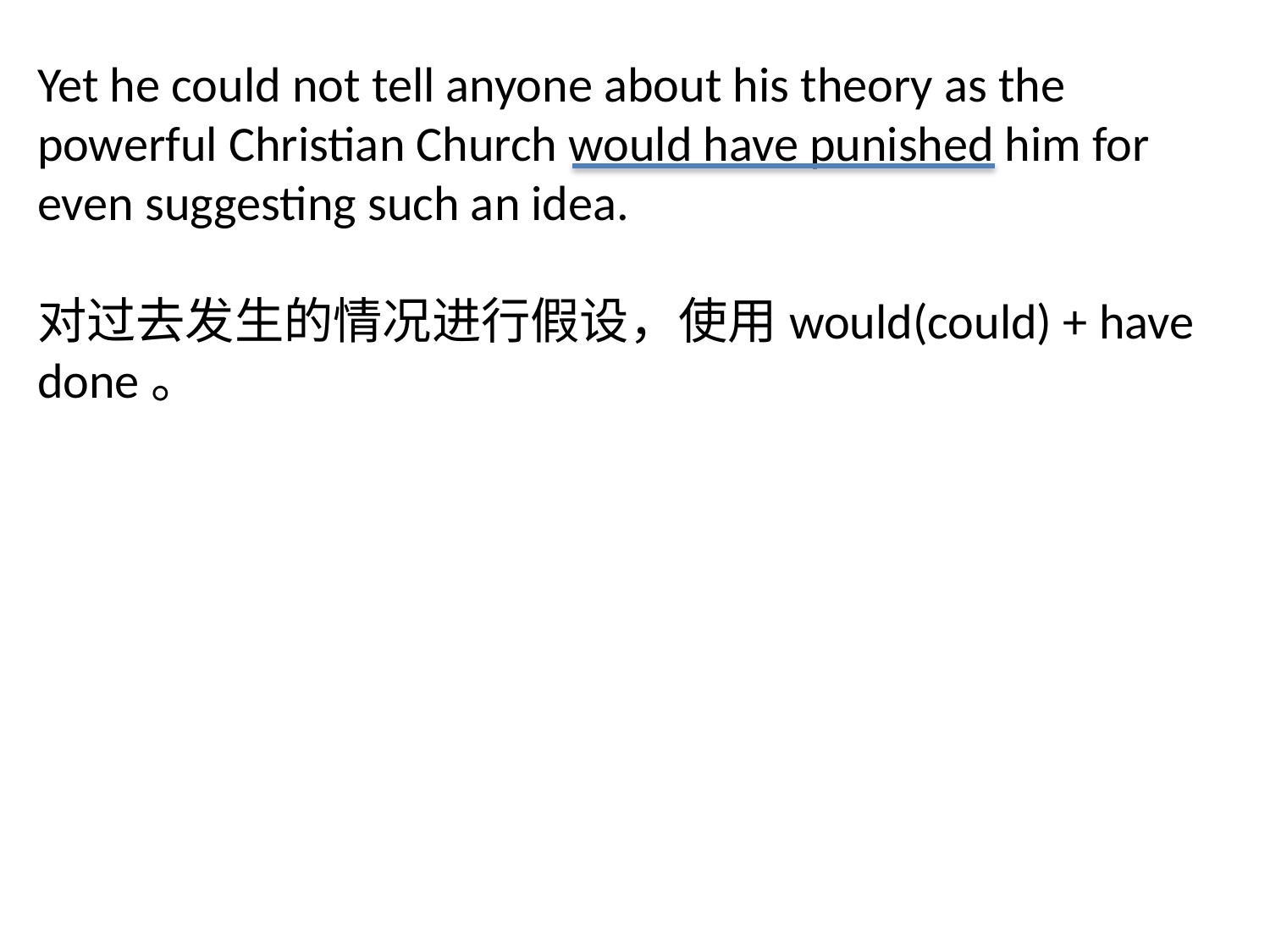

Yet he could not tell anyone about his theory as the powerful Christian Church would have punished him for even suggesting such an idea.

对过去发生的情况进行假设，使用would(could) + have done。